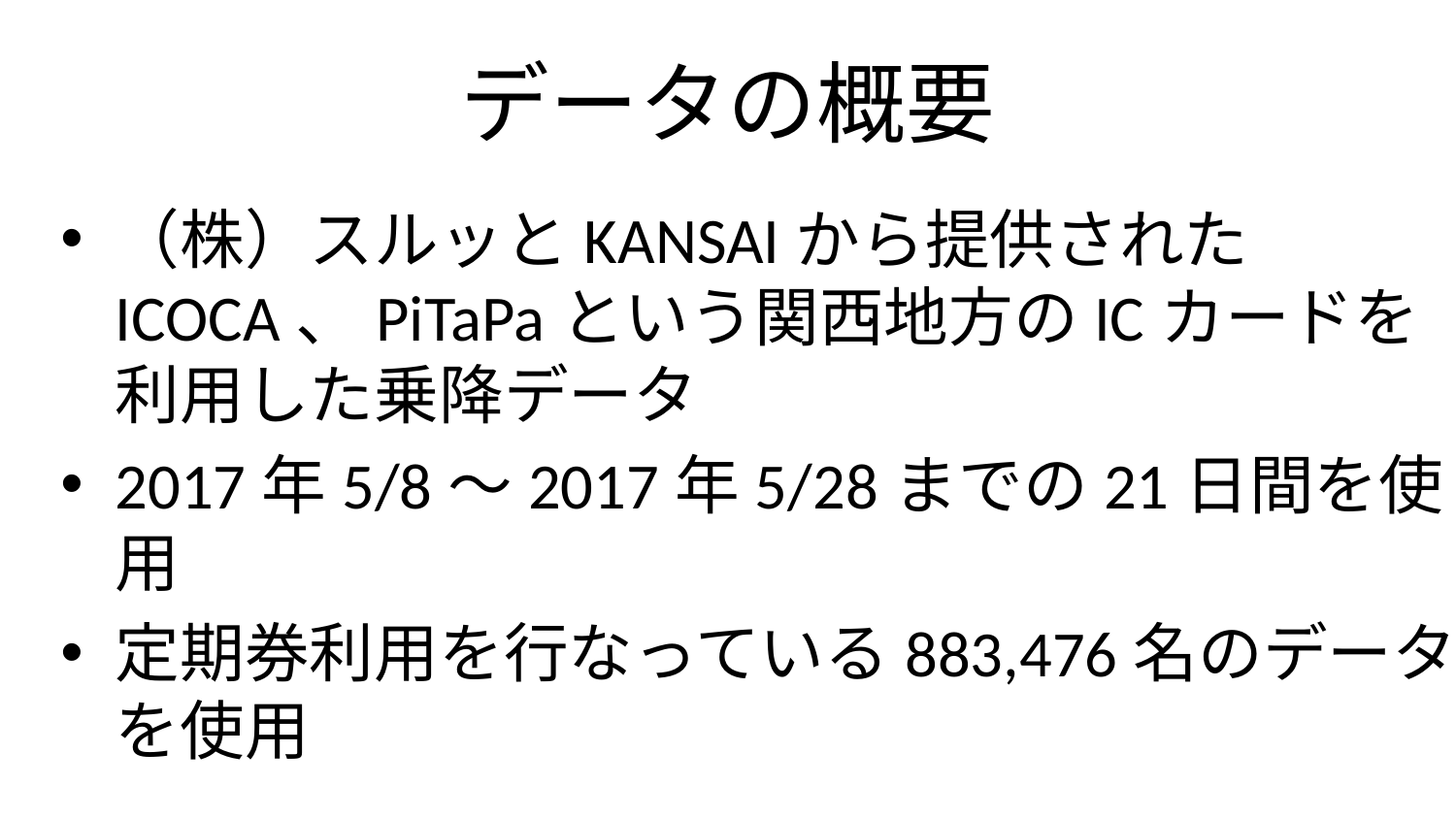

# データの概要
（株）スルッとKANSAIから提供されたICOCA、PiTaPaという関西地方のICカードを利用した乗降データ
2017年5/8〜2017年5/28までの21日間を使用
定期券利用を行なっている883,476名のデータを使用